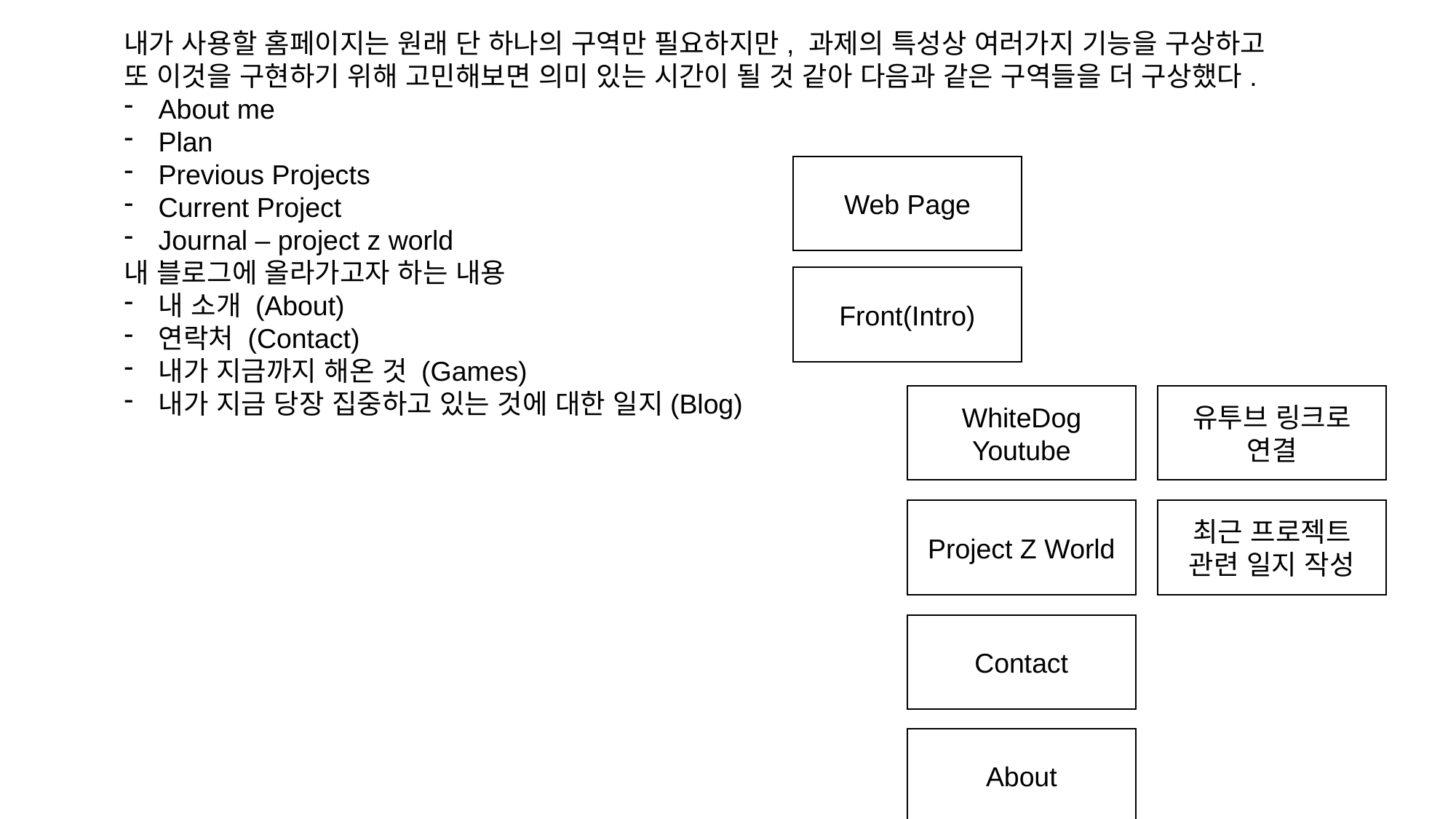

내가 사용할 홈페이지는 원래 단 하나의 구역만 필요하지만, 과제의 특성상 여러가지 기능을 구상하고
또 이것을 구현하기 위해 고민해보면 의미 있는 시간이 될 것 같아 다음과 같은 구역들을 더 구상했다.
About me
Plan
Previous Projects
Current Project
Journal – project z world
내 블로그에 올라가고자 하는 내용
내 소개 (About)
연락처 (Contact)
내가 지금까지 해온 것 (Games)
내가 지금 당장 집중하고 있는 것에 대한 일지(Blog)
Web Page
Front(Intro)
유투브 링크로 연결
WhiteDog
Youtube
최근 프로젝트 관련 일지 작성
Project Z World
Contact
About
Games